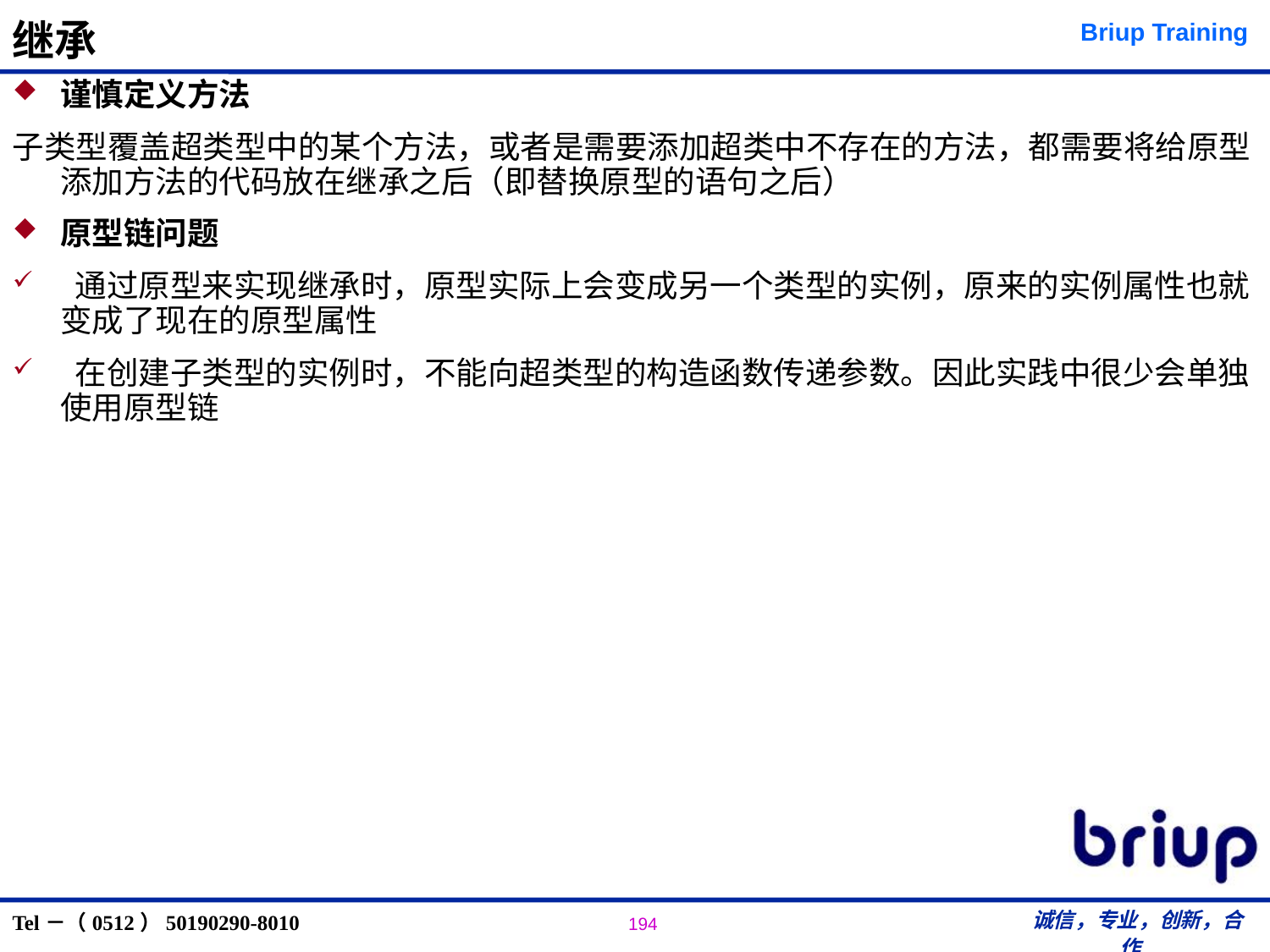

# 继承
谨慎定义方法
子类型覆盖超类型中的某个方法，或者是需要添加超类中不存在的方法，都需要将给原型添加方法的代码放在继承之后（即替换原型的语句之后）
原型链问题
 通过原型来实现继承时，原型实际上会变成另一个类型的实例，原来的实例属性也就变成了现在的原型属性
 在创建子类型的实例时，不能向超类型的构造函数传递参数。因此实践中很少会单独使用原型链